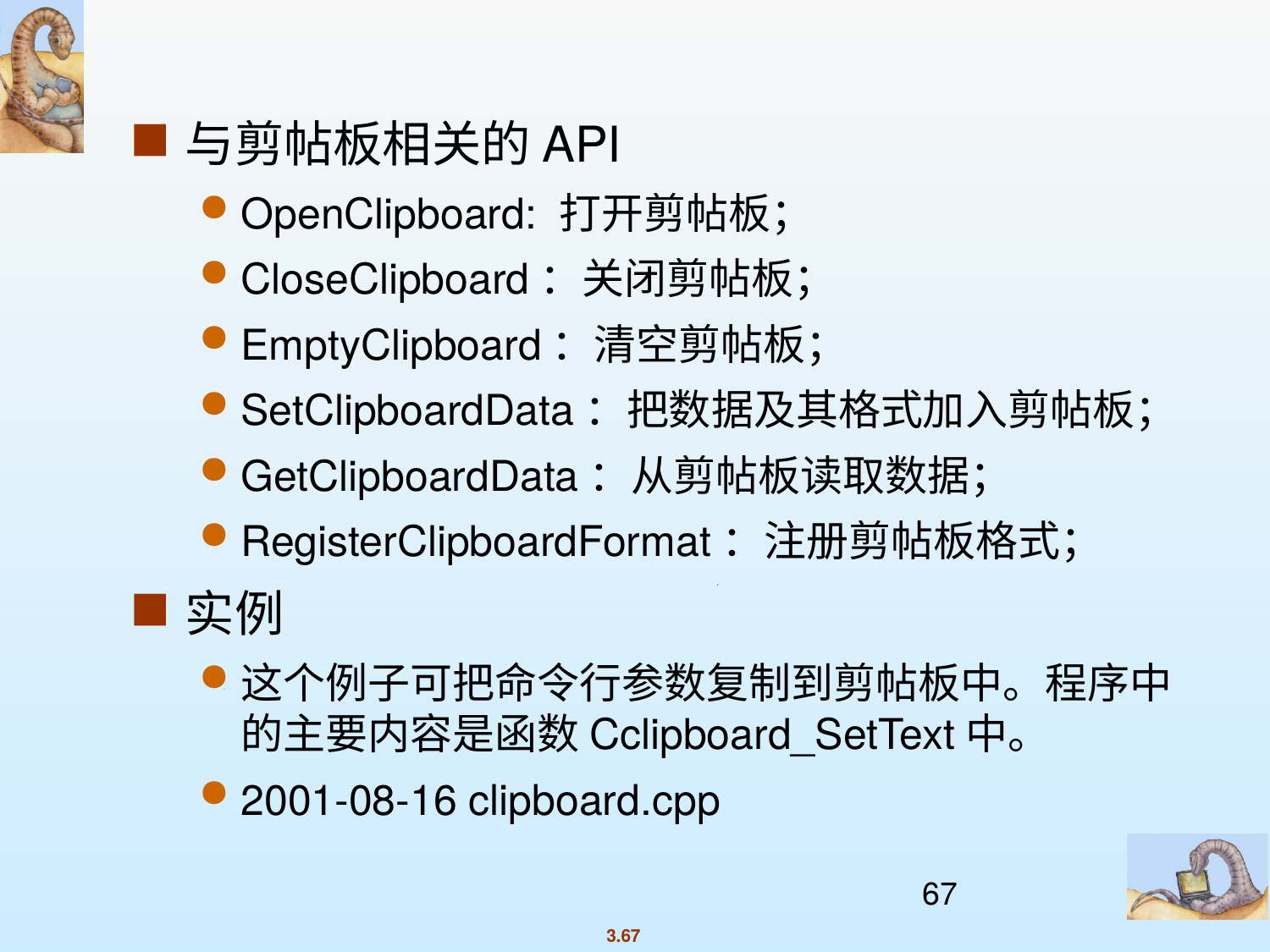

与剪帖板相关的API
OpenClipboard: 打开剪帖板；
CloseClipboard：关闭剪帖板；
EmptyClipboard：清空剪帖板；
SetClipboardData：把数据及其格式加入剪帖板；
GetClipboardData：从剪帖板读取数据；
RegisterClipboardFormat：注册剪帖板格式；
实例
这个例子可把命令行参数复制到剪帖板中。程序中的主要内容是函数Cclipboard_SetText中。
2001-08-16 clipboard.cpp
67